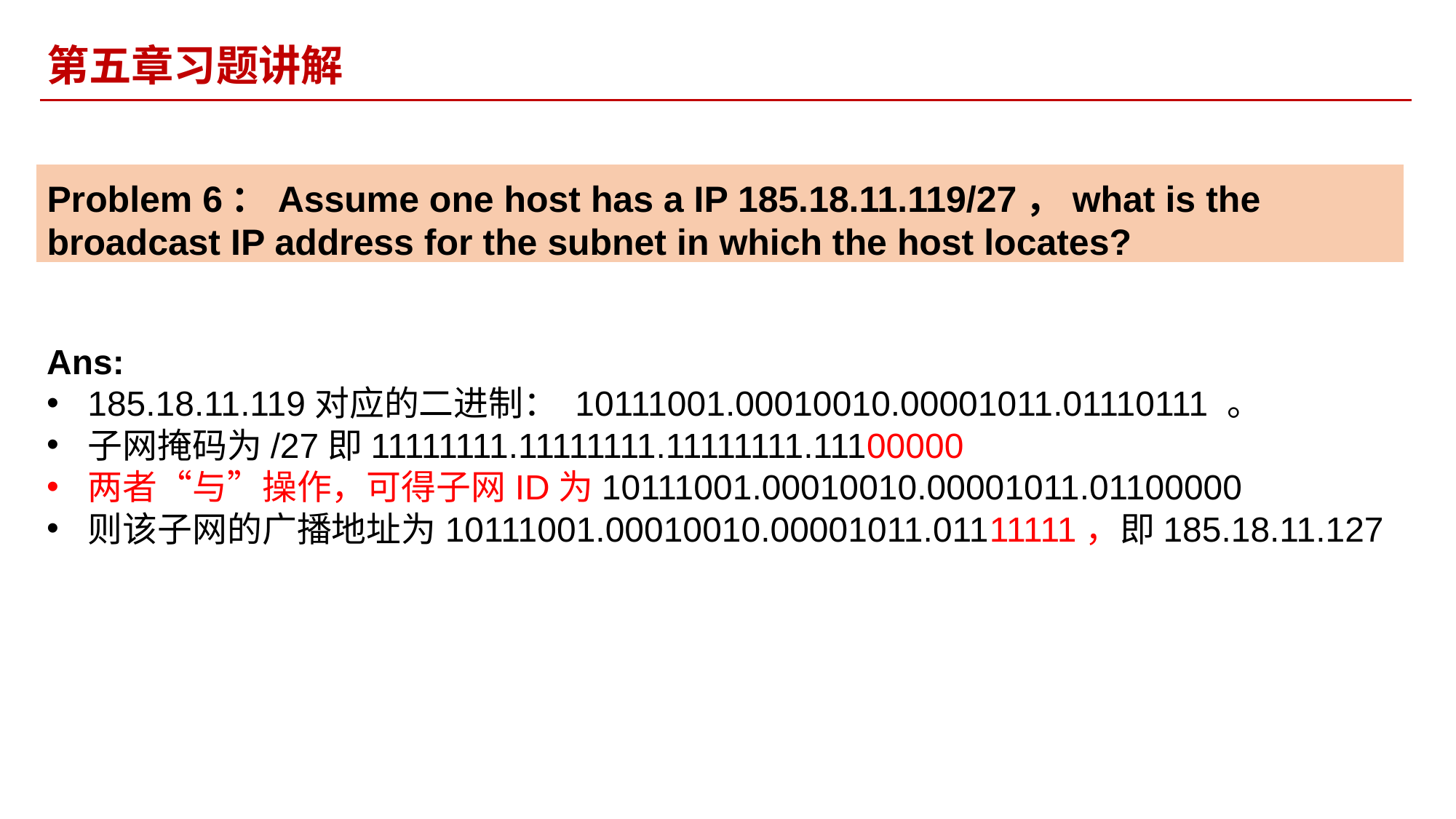

第五章习题讲解
| Problem 6：Assume one host has a IP 185.18.11.119/27，what is the broadcast IP address for the subnet in which the host locates? |
| --- |
Ans:
185.18.11.119对应的二进制： 10111001.00010010.00001011.01110111 。
子网掩码为/27即11111111.11111111.11111111.11100000
两者“与”操作，可得子网ID为10111001.00010010.00001011.01100000
则该子网的广播地址为10111001.00010010.00001011.01111111，即185.18.11.127